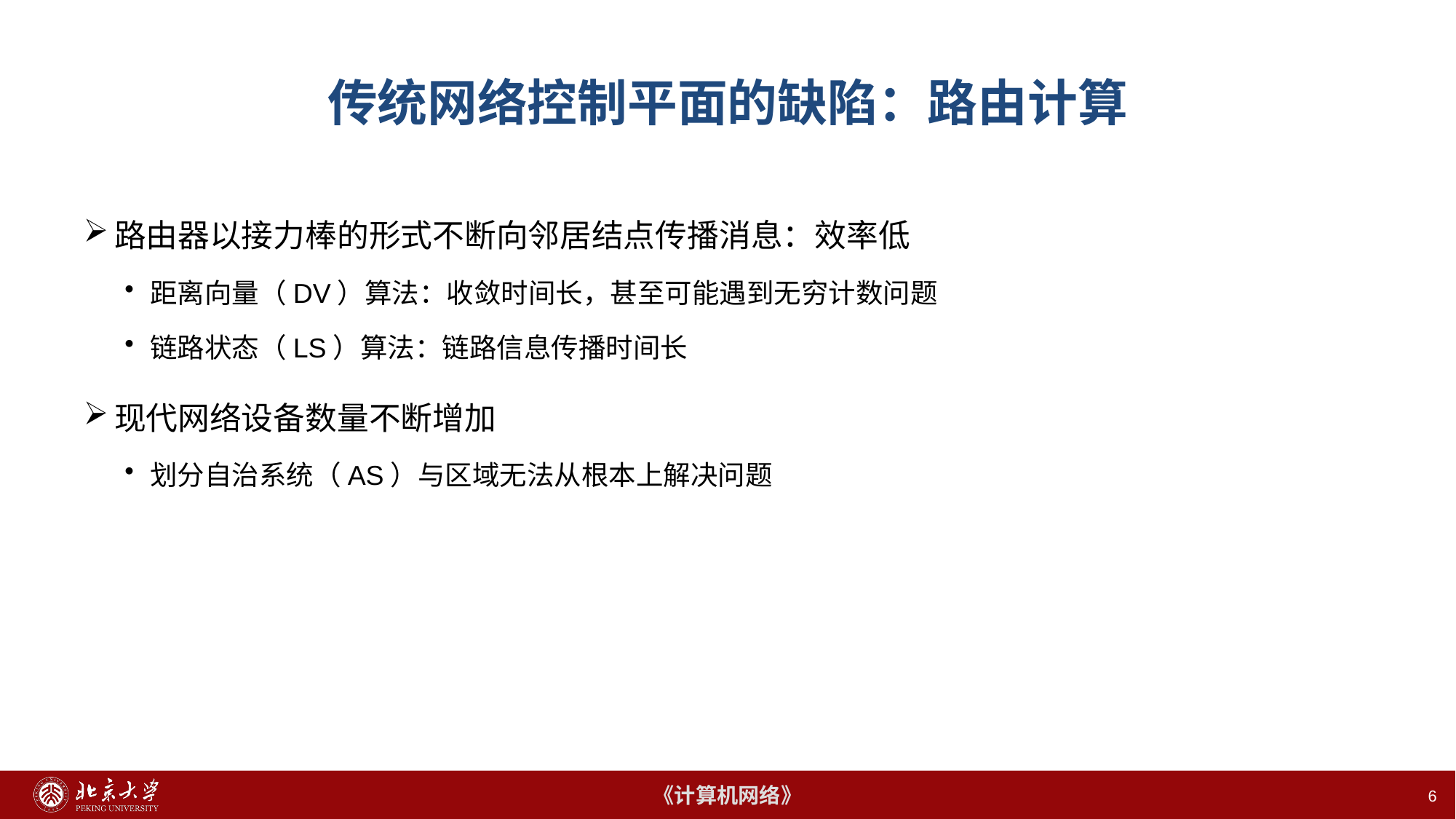

6
# 传统网络控制平面的缺陷：路由计算
路由器以接力棒的形式不断向邻居结点传播消息：效率低
距离向量（DV）算法：收敛时间长，甚至可能遇到无穷计数问题
链路状态（LS）算法：链路信息传播时间长
现代网络设备数量不断增加
划分自治系统（AS）与区域无法从根本上解决问题